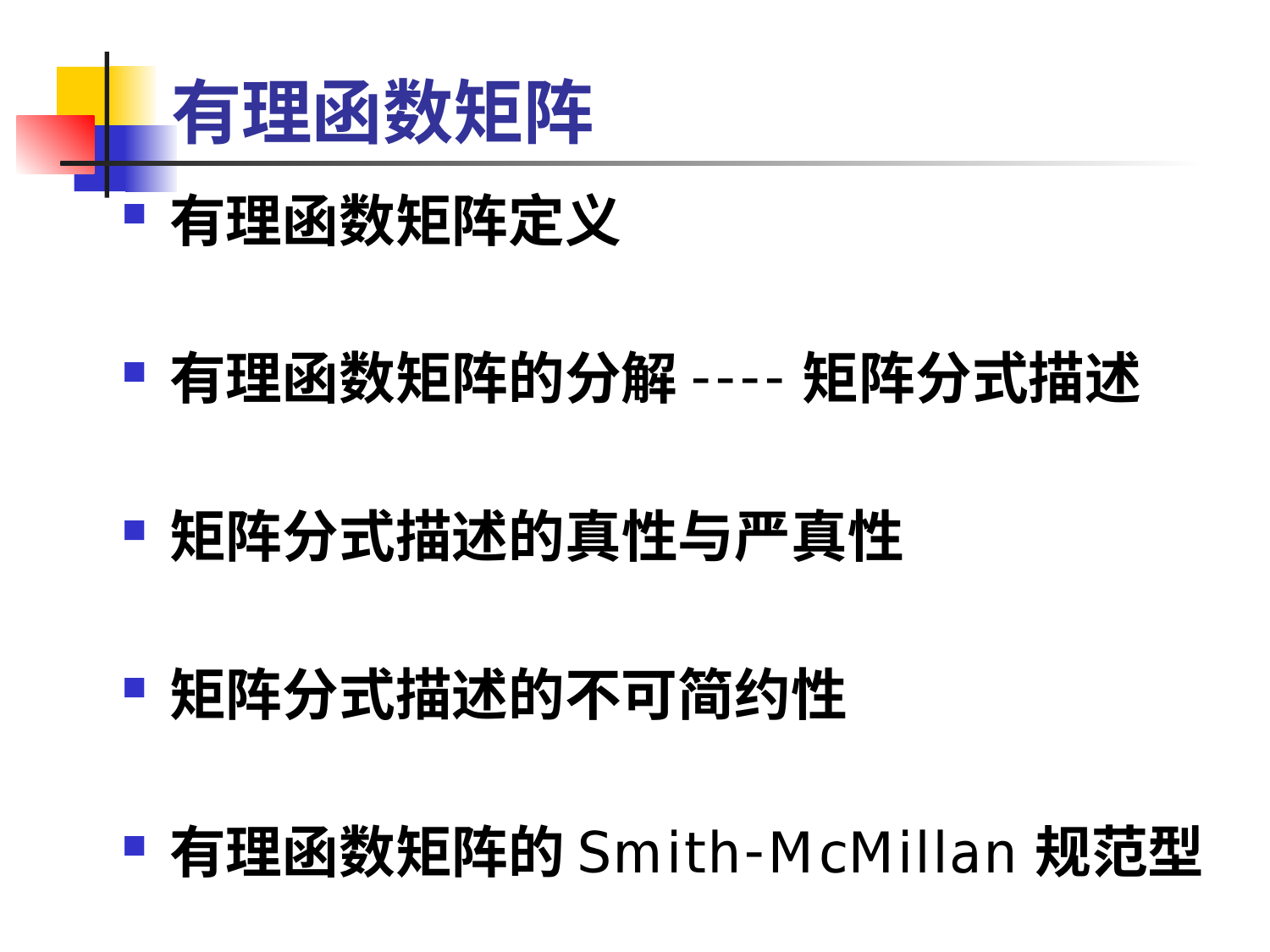

# 有理函数矩阵
有理函数矩阵定义

有理函数矩阵的分解----矩阵分式描述

矩阵分式描述的真性与严真性

矩阵分式描述的不可简约性

有理函数矩阵的Smith-McMillan规范型